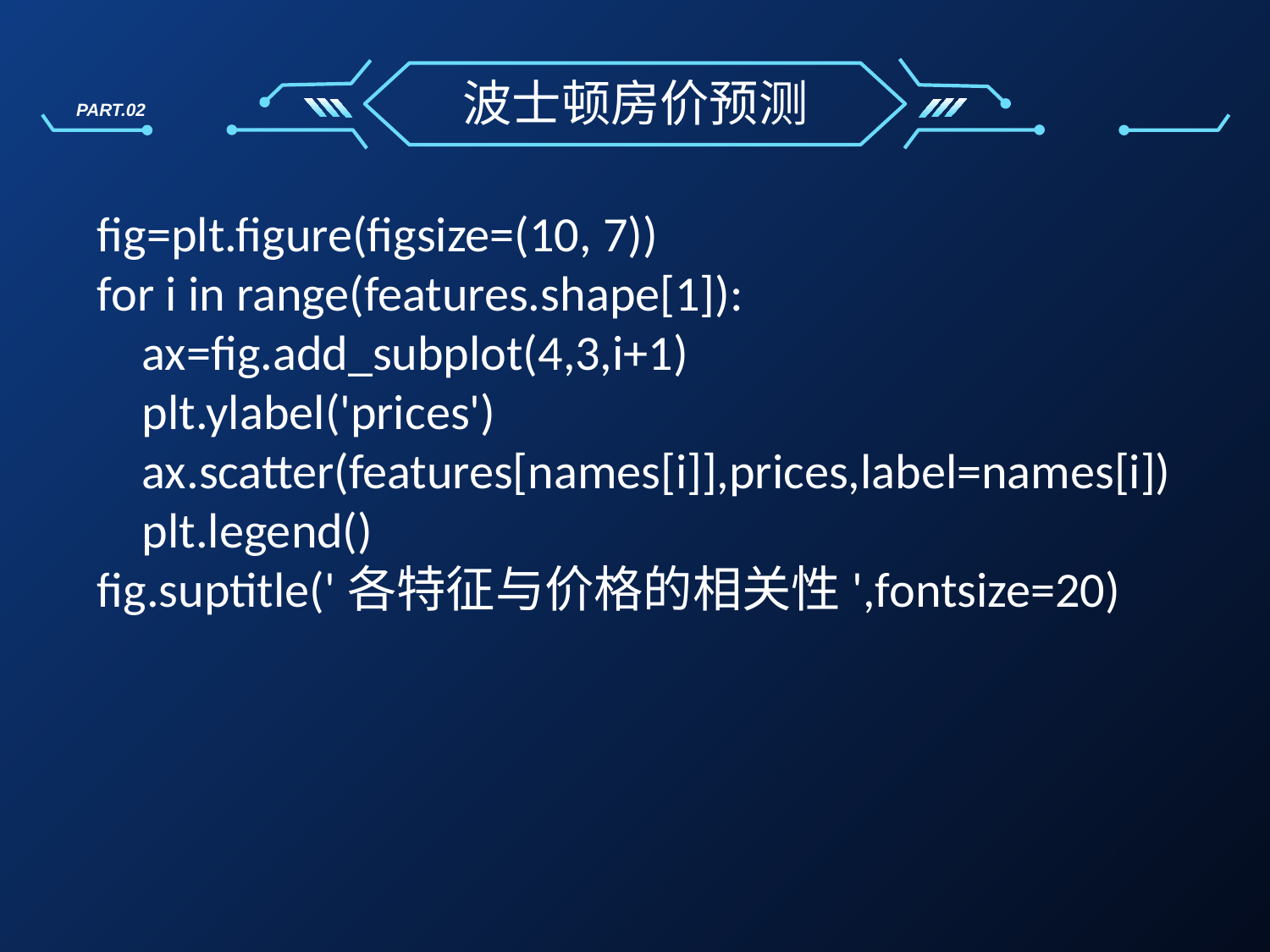

波士顿房价预测
PART.02

fig=plt.figure(figsize=(10, 7))
for i in range(features.shape[1]):
    ax=fig.add_subplot(4,3,i+1)
    plt.ylabel('prices')
    ax.scatter(features[names[i]],prices,label=names[i])
    plt.legend()
fig.suptitle('各特征与价格的相关性',fontsize=20)